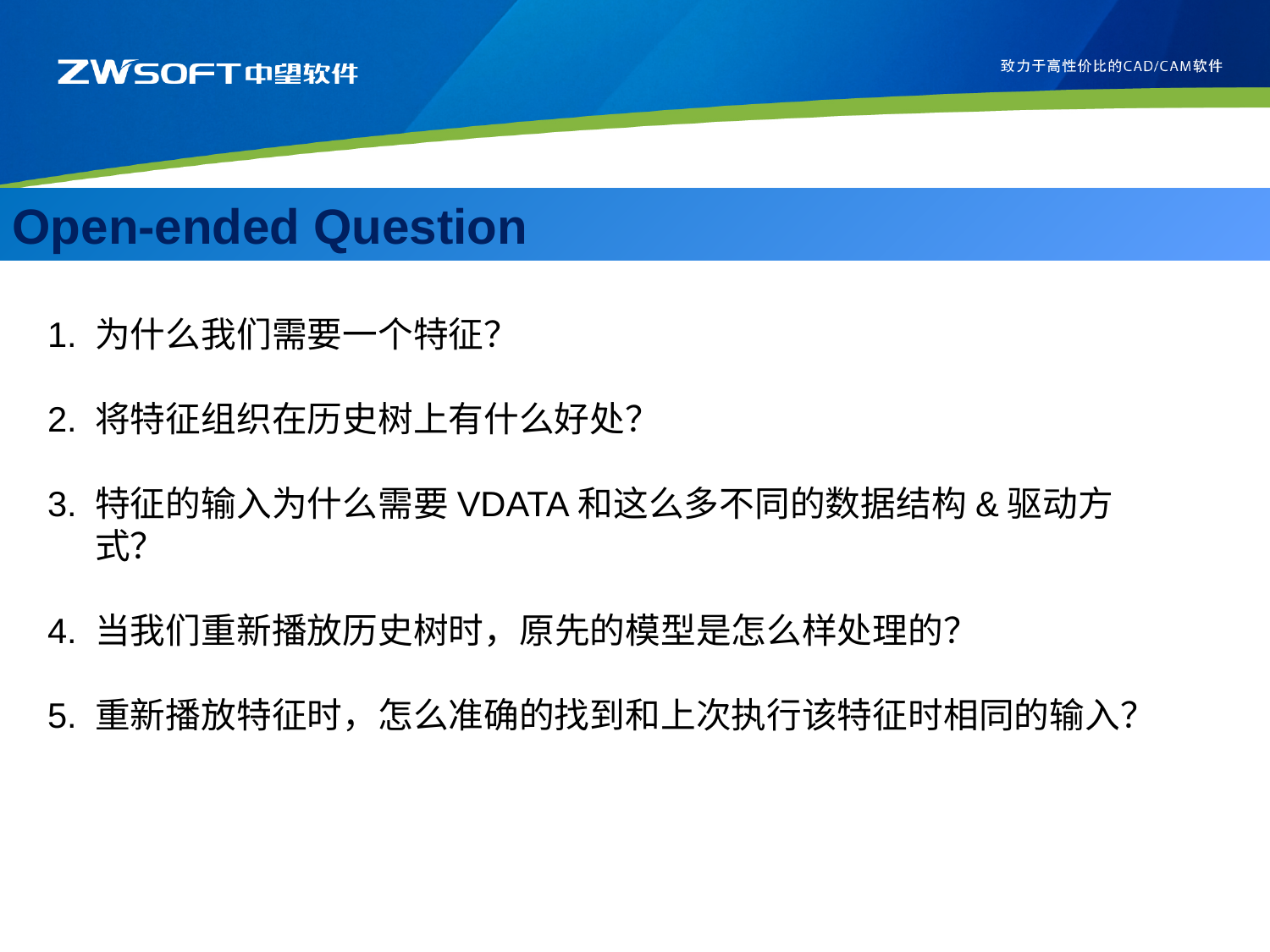

Open-ended Question
为什么我们需要一个特征？

将特征组织在历史树上有什么好处？

特征的输入为什么需要VDATA和这么多不同的数据结构&驱动方式？

当我们重新播放历史树时，原先的模型是怎么样处理的？

重新播放特征时，怎么准确的找到和上次执行该特征时相同的输入？